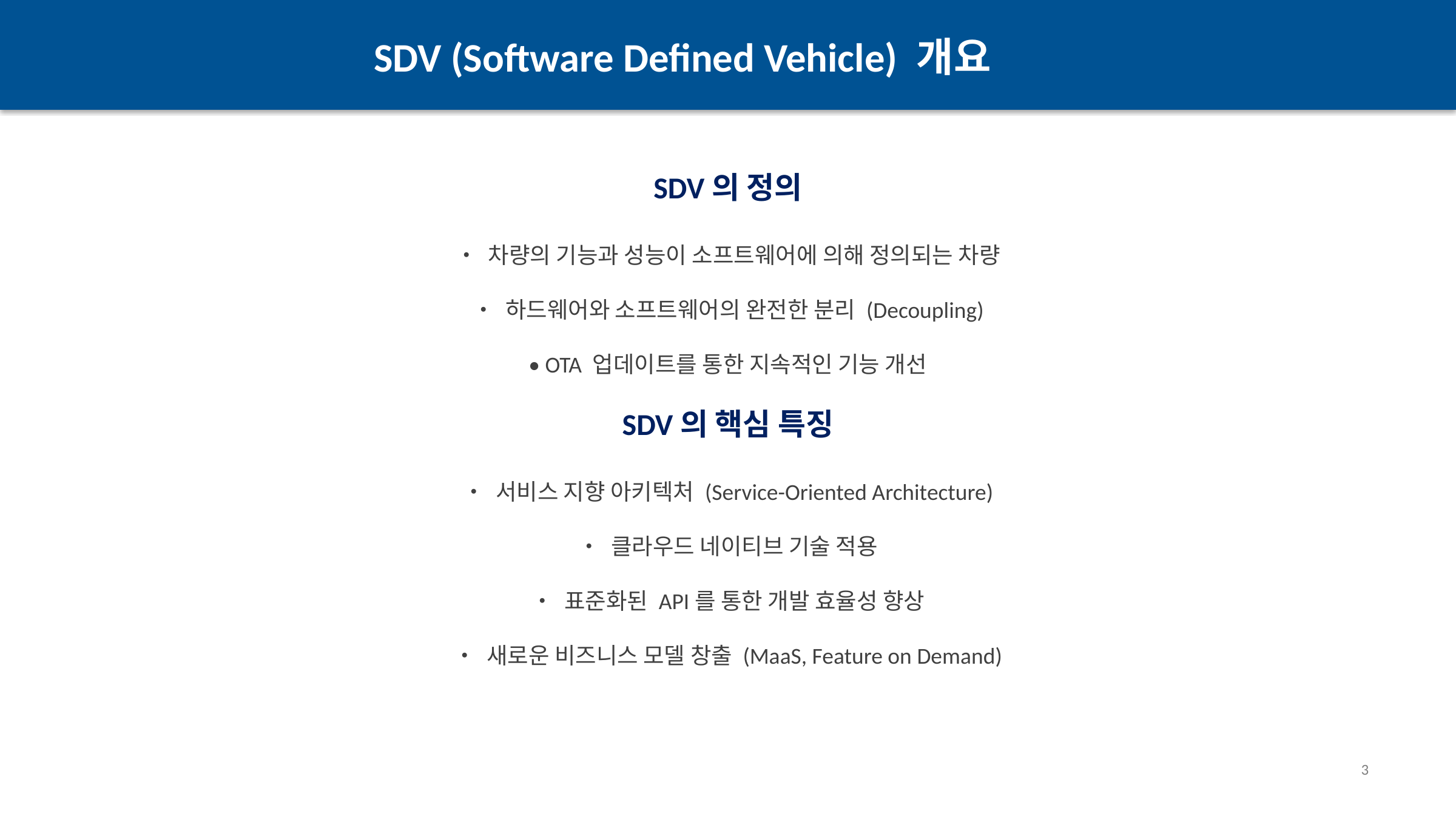

SDV (Software Defined Vehicle) 개요
SDV의 정의
• 차량의 기능과 성능이 소프트웨어에 의해 정의되는 차량
• 하드웨어와 소프트웨어의 완전한 분리 (Decoupling)
• OTA 업데이트를 통한 지속적인 기능 개선
SDV의 핵심 특징
• 서비스 지향 아키텍처 (Service-Oriented Architecture)
• 클라우드 네이티브 기술 적용
• 표준화된 API를 통한 개발 효율성 향상
• 새로운 비즈니스 모델 창출 (MaaS, Feature on Demand)
3